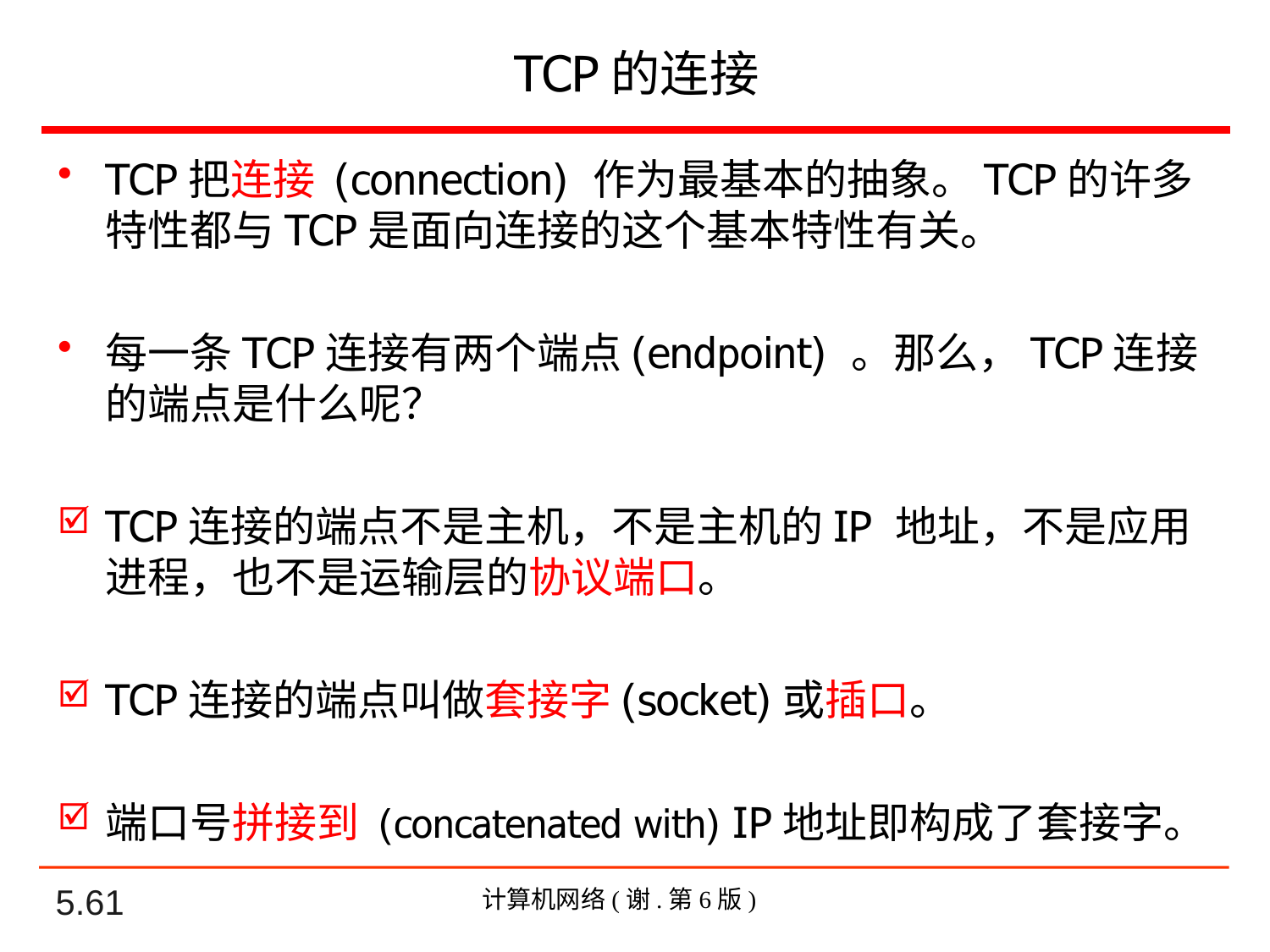

# TCP的连接
TCP把连接 (connection) 作为最基本的抽象。TCP的许多特性都与TCP是面向连接的这个基本特性有关。

每一条TCP连接有两个端点(endpoint) 。那么，TCP连接的端点是什么呢？

TCP连接的端点不是主机，不是主机的IP 地址，不是应用进程，也不是运输层的协议端口。

TCP连接的端点叫做套接字(socket)或插口。

端口号拼接到 (concatenated with) IP地址即构成了套接字。